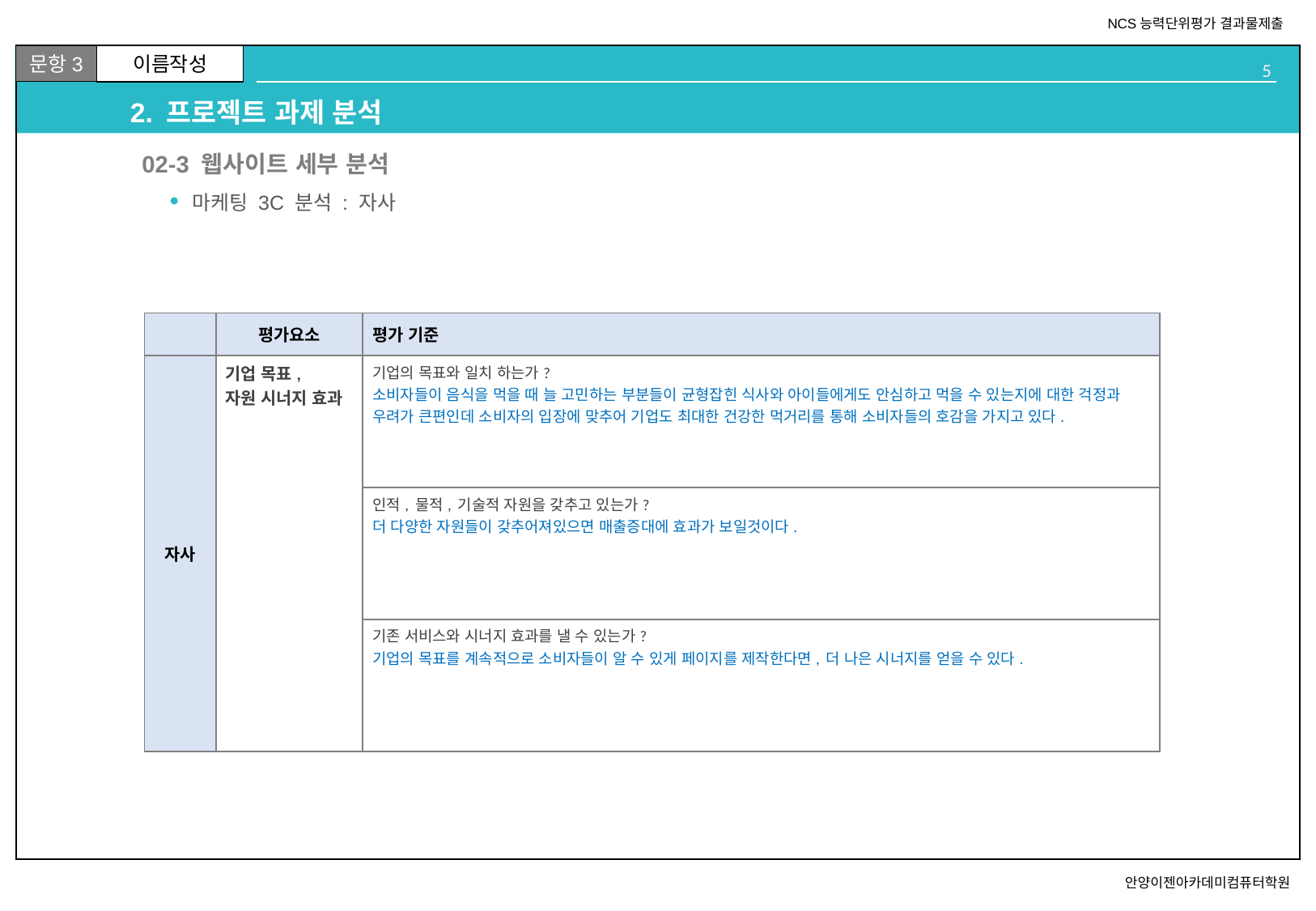

# 2. 프로젝트 과제 분석
02
02-3 웹사이트 세부 분석
마케팅 3C 분석 : 자사

|  | 평가요소 | 평가 기준 |
| --- | --- | --- |
| 자사 | 기업 목표, 자원 시너지 효과 | 기업의 목표와 일치 하는가? 소비자들이 음식을 먹을 때 늘 고민하는 부분들이 균형잡힌 식사와 아이들에게도 안심하고 먹을 수 있는지에 대한 걱정과 우려가 큰편인데 소비자의 입장에 맞추어 기업도 최대한 건강한 먹거리를 통해 소비자들의 호감을 가지고 있다. |
|  |  | 인적, 물적, 기술적 자원을 갖추고 있는가? 더 다양한 자원들이 갖추어져있으면 매출증대에 효과가 보일것이다. |
|  |  | 기존 서비스와 시너지 효과를 낼 수 있는가? 기업의 목표를 계속적으로 소비자들이 알 수 있게 페이지를 제작한다면, 더 나은 시너지를 얻을 수 있다. |